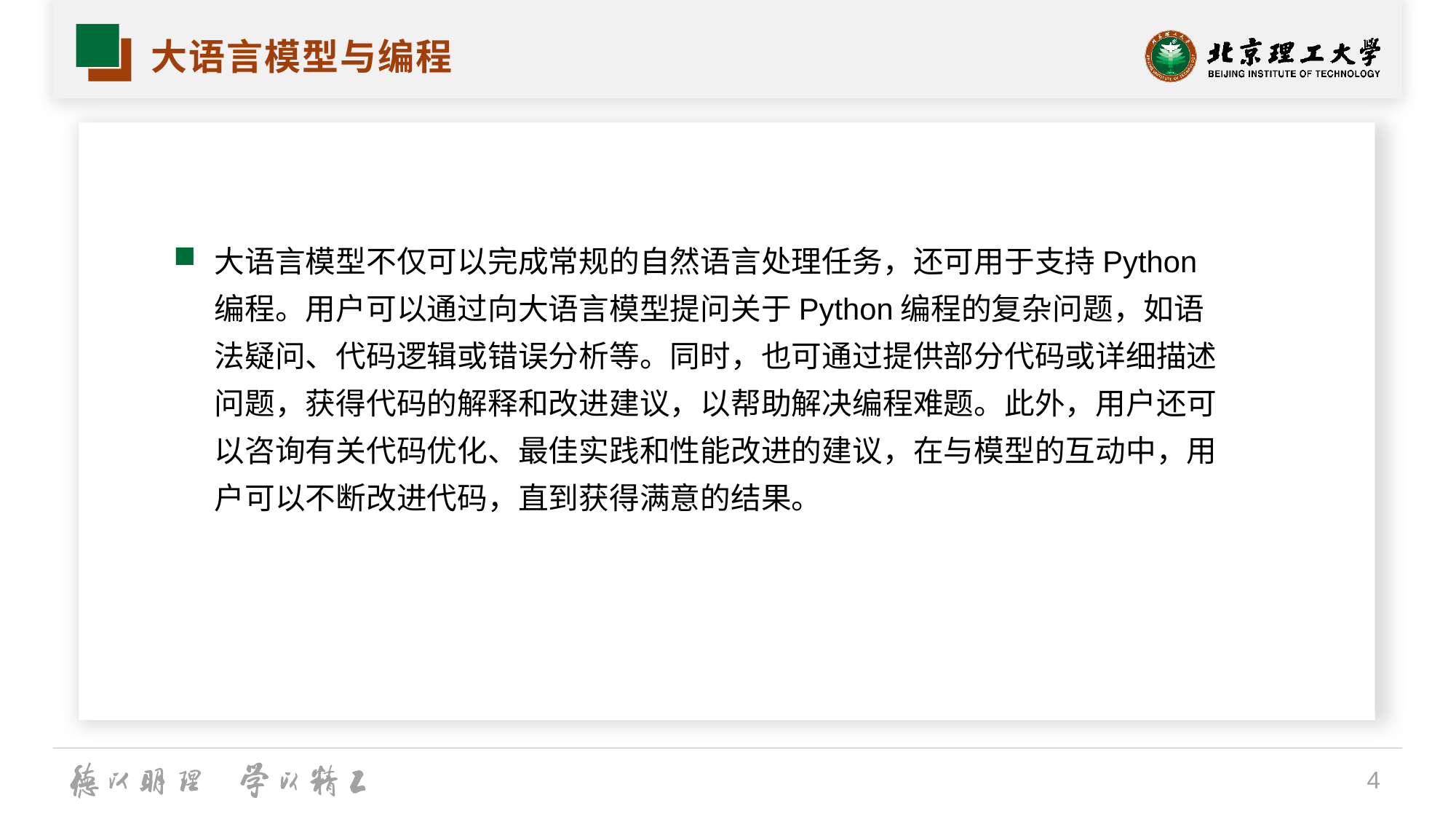

# 大语言模型与编程

大语言模型不仅可以完成常规的自然语言处理任务，还可用于支持Python编程。用户可以通过向大语言模型提问关于Python编程的复杂问题，如语法疑问、代码逻辑或错误分析等。同时，也可通过提供部分代码或详细描述问题，获得代码的解释和改进建议，以帮助解决编程难题。此外，用户还可以咨询有关代码优化、最佳实践和性能改进的建议，在与模型的互动中，用户可以不断改进代码，直到获得满意的结果。